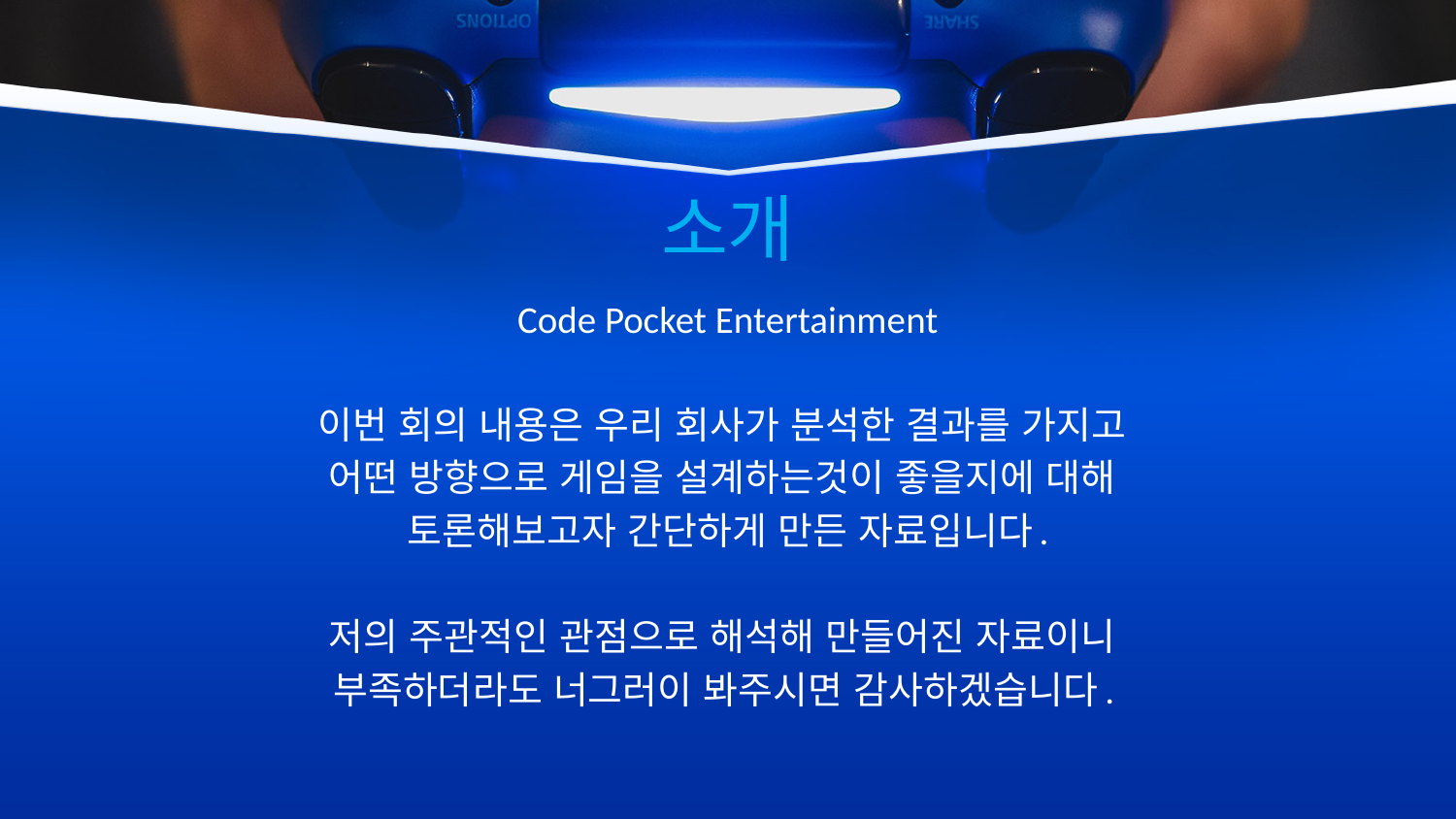

# 소개
Code Pocket Entertainment

이번 회의 내용은 우리 회사가 분석한 결과를 가지고
어떤 방향으로 게임을 설계하는것이 좋을지에 대해
토론해보고자 간단하게 만든 자료입니다.

저의 주관적인 관점으로 해석해 만들어진 자료이니
부족하더라도 너그러이 봐주시면 감사하겠습니다.